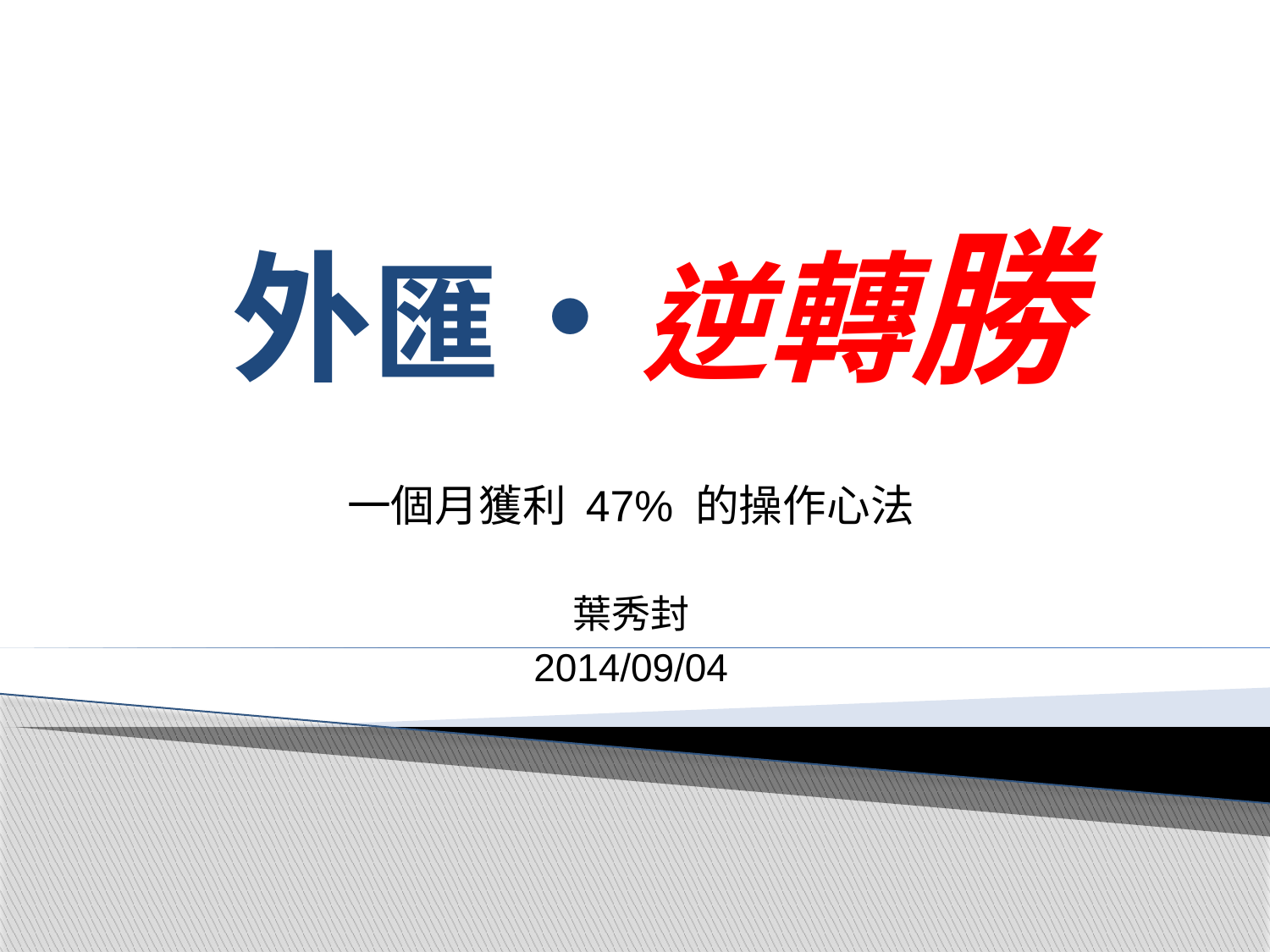

# 外匯‧逆轉勝
一個月獲利 47% 的操作心法

葉秀封
2014/09/04